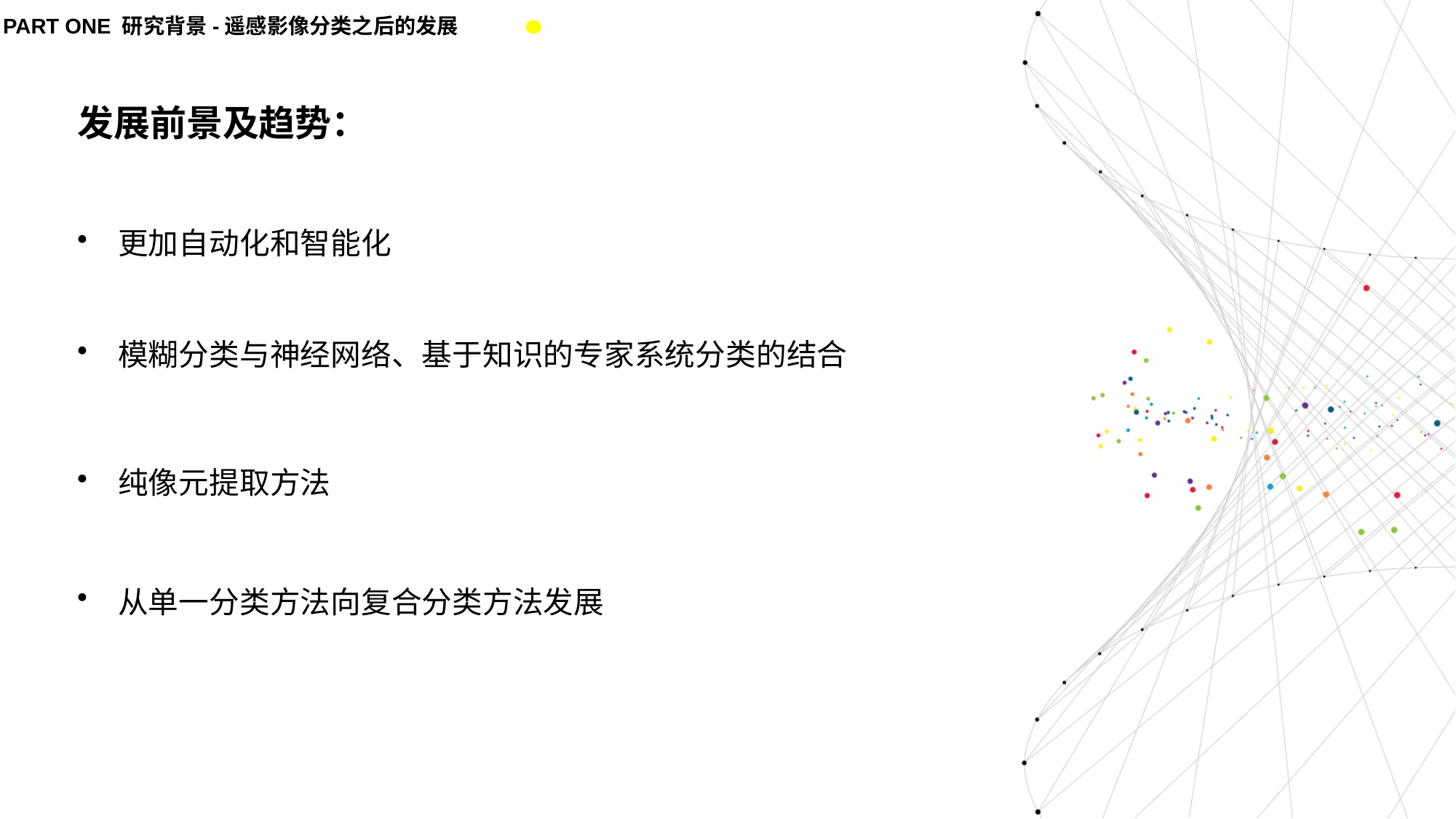

PART ONE 研究背景-遥感影像分类之后的发展

发展前景及趋势：

更加自动化和智能化
模糊分类与神经网络、基于知识的专家系统分类的结合
纯像元提取方法
从单一分类方法向复合分类方法发展